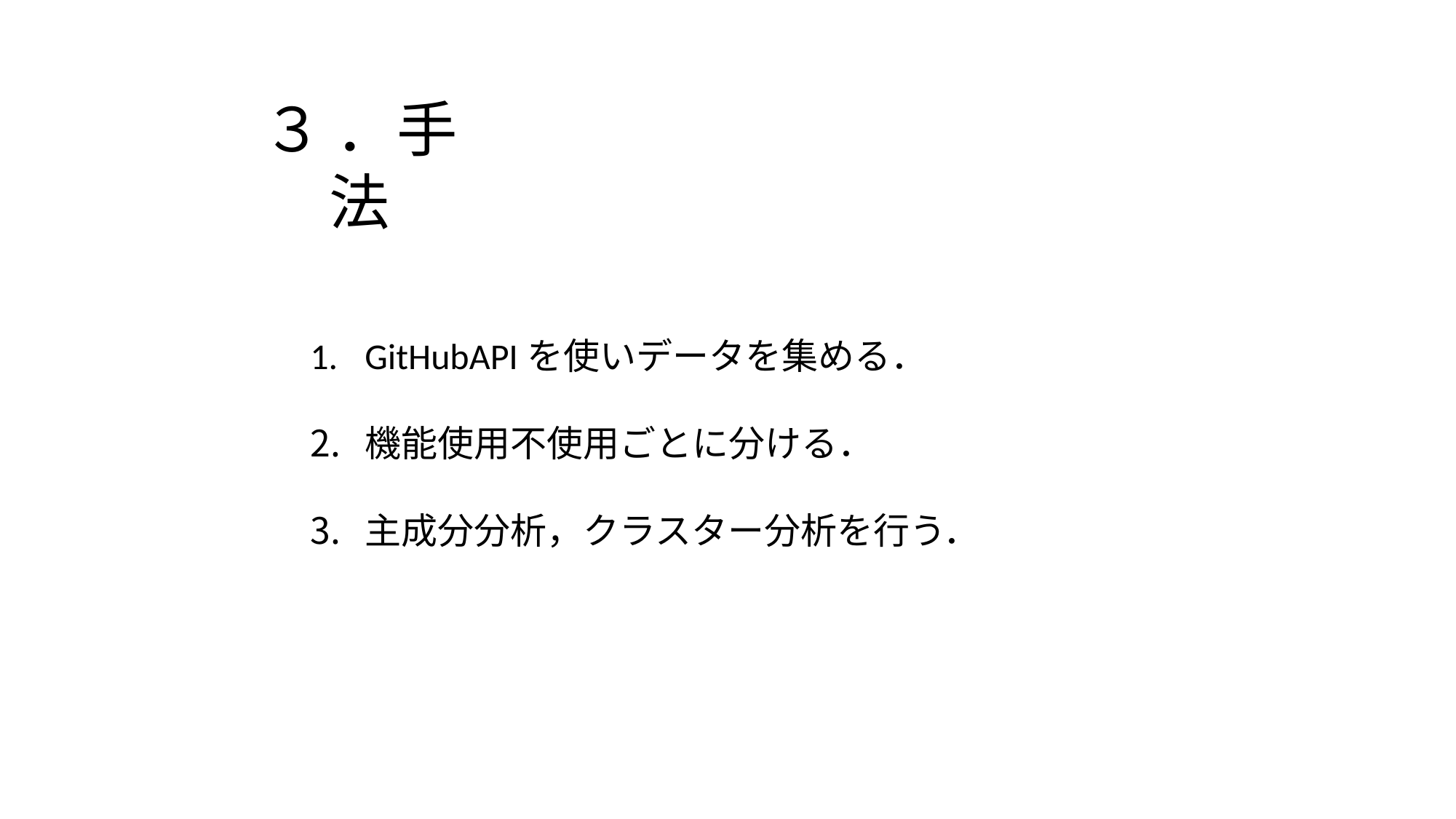

３ ．手法
GitHubAPIを使いデータを集める．

機能使用不使用ごとに分ける．

主成分分析，クラスター分析を行う．